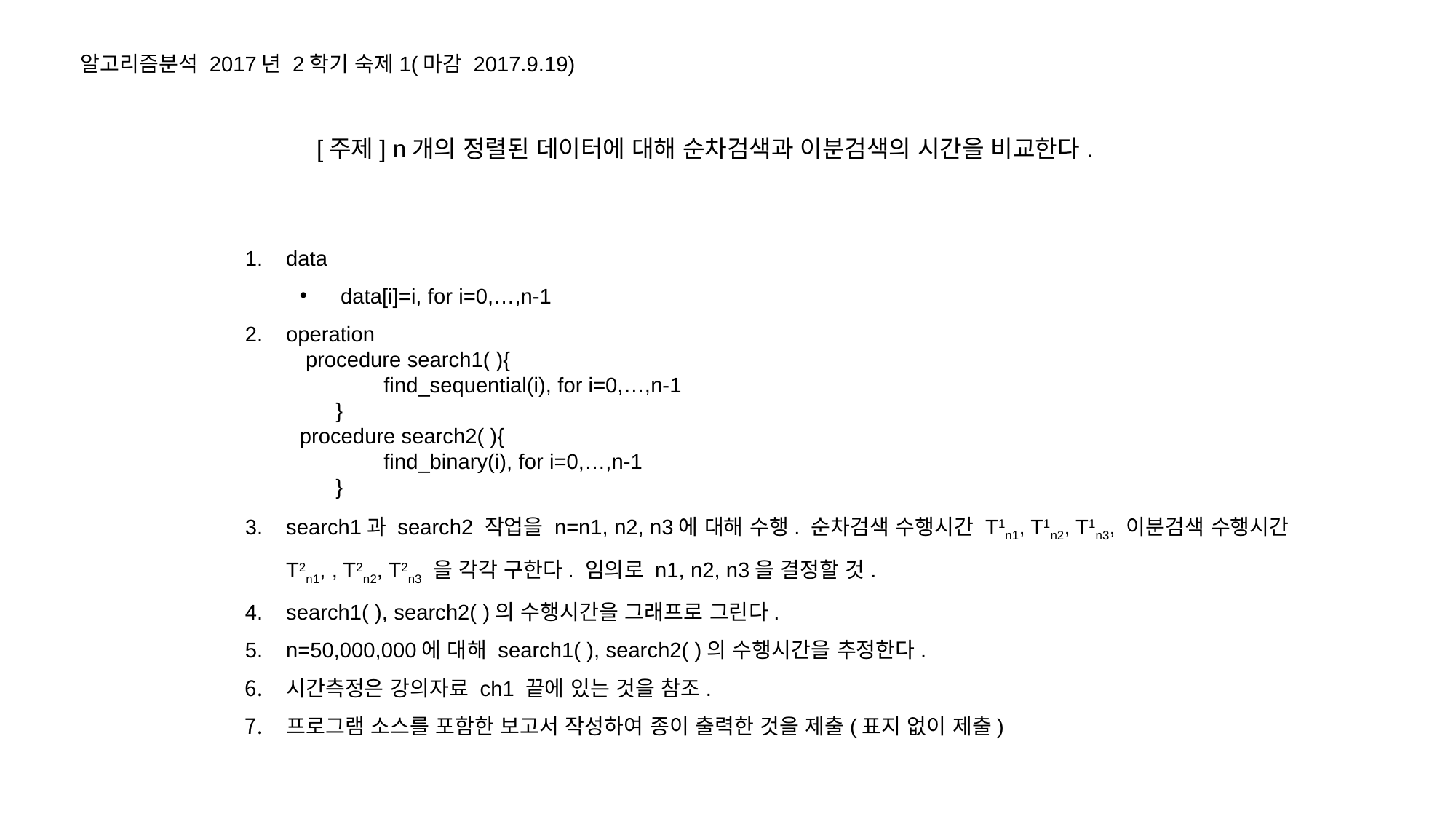

알고리즘분석 2017년 2학기 숙제1(마감 2017.9.19)
[주제] n개의 정렬된 데이터에 대해 순차검색과 이분검색의 시간을 비교한다.
data
data[i]=i, for i=0,…,n-1
operation
 procedure search1( ){
              find_sequential(i), for i=0,…,n-1
      }
procedure search2( ){
              find_binary(i), for i=0,…,n-1
      }
search1과 search2 작업을 n=n1, n2, n3에 대해 수행. 순차검색 수행시간 T1n1, T1n2, T1n3, 이분검색 수행시간 T2n1, , T2n2, T2n3 을 각각 구한다. 임의로 n1, n2, n3을 결정할 것.
search1( ), search2( )의 수행시간을 그래프로 그린다.
n=50,000,000에 대해 search1( ), search2( )의 수행시간을 추정한다.
시간측정은 강의자료 ch1 끝에 있는 것을 참조.
프로그램 소스를 포함한 보고서 작성하여 종이 출력한 것을 제출(표지 없이 제출)